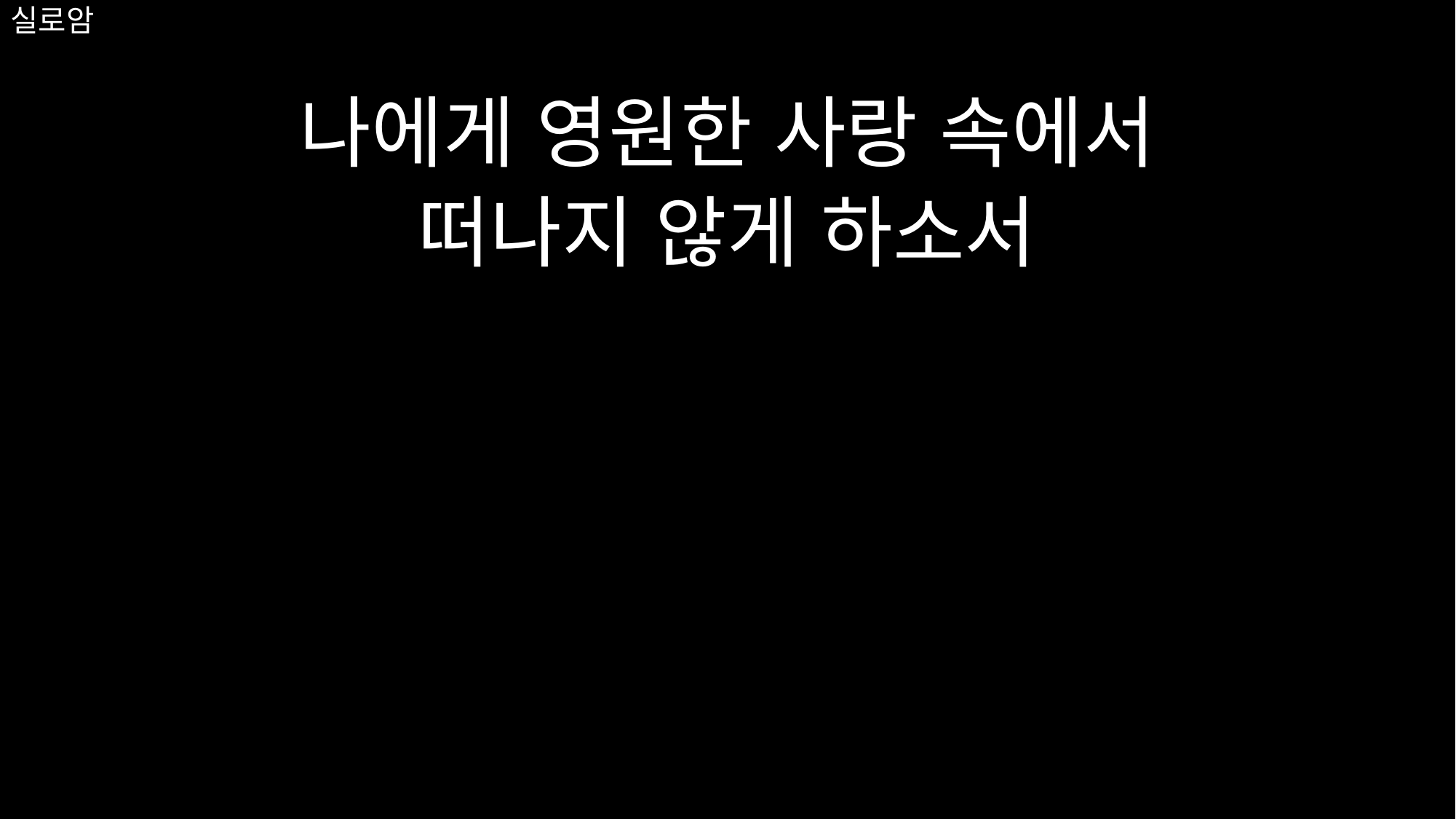

# 실로암
나에게 영원한 사랑 속에서
떠나지 않게 하소서